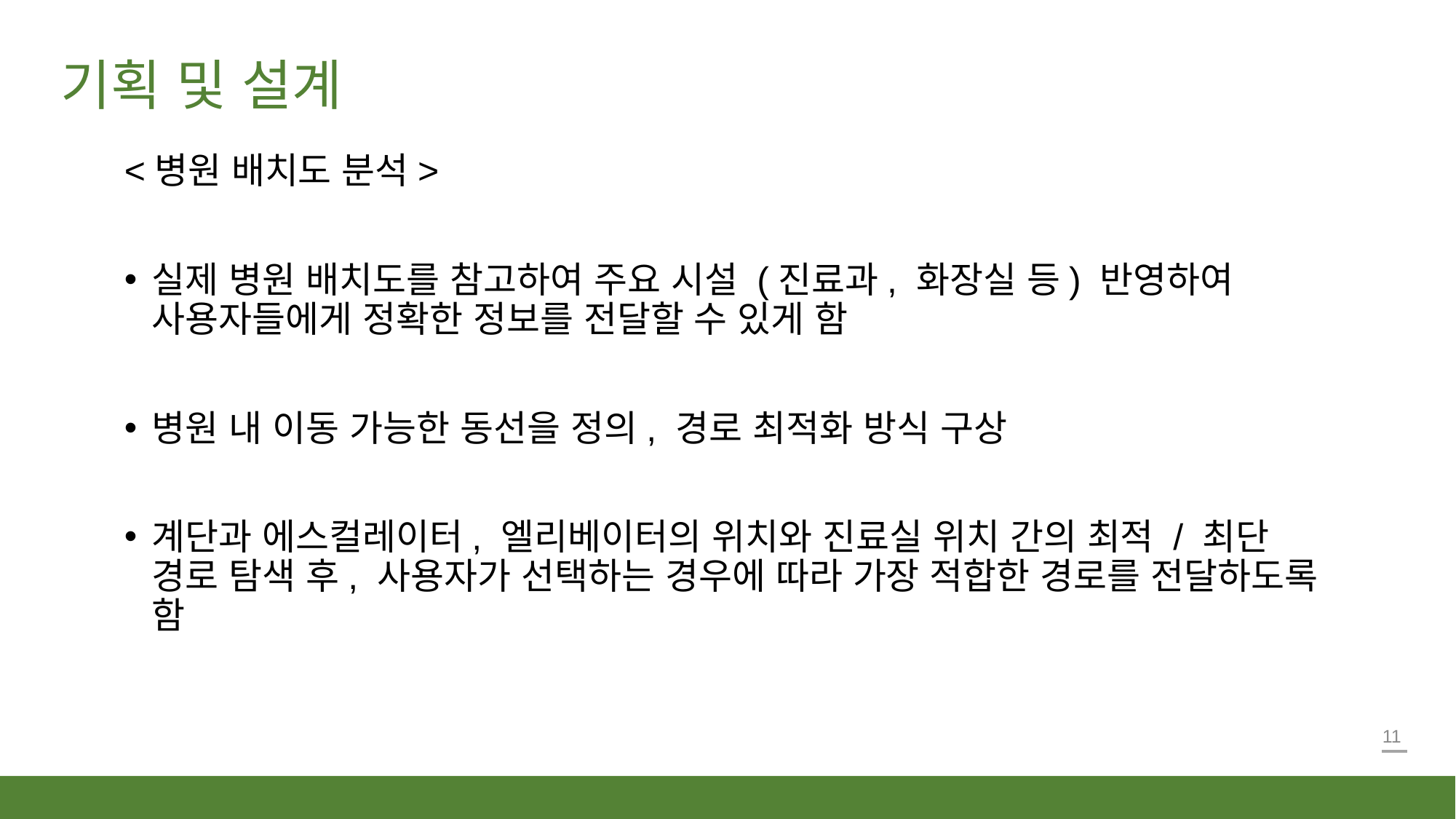

# 기획 및 설계
<병원 배치도 분석>

실제 병원 배치도를 참고하여 주요 시설 (진료과, 화장실 등) 반영하여 사용자들에게 정확한 정보를 전달할 수 있게 함

병원 내 이동 가능한 동선을 정의, 경로 최적화 방식 구상

계단과 에스컬레이터, 엘리베이터의 위치와 진료실 위치 간의 최적 / 최단 경로 탐색 후, 사용자가 선택하는 경우에 따라 가장 적합한 경로를 전달하도록 함